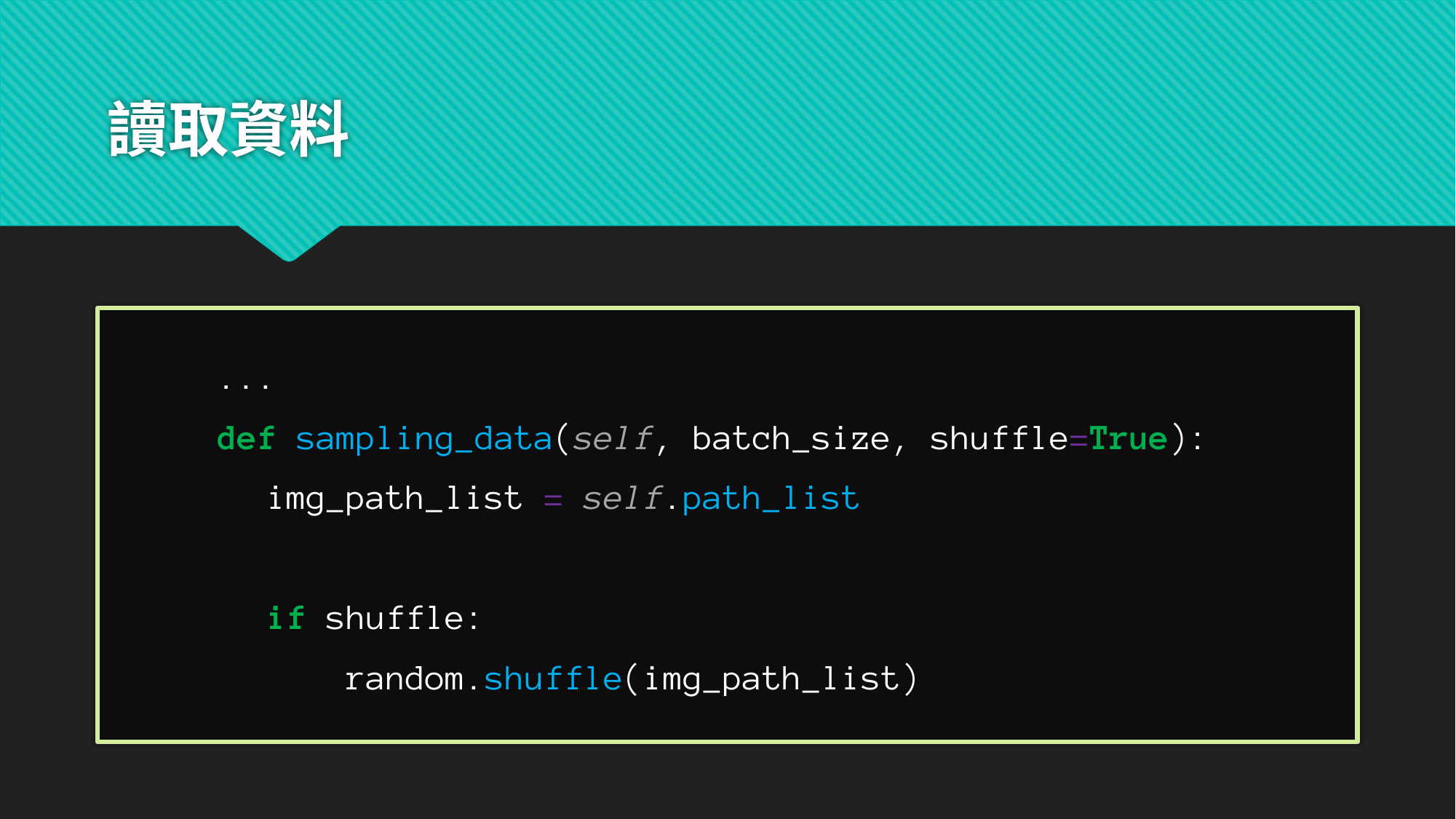

# 讀取資料
	...
	def sampling_data(self, batch_size, shuffle=True):
        img_path_list = self.path_list

        if shuffle:
            random.shuffle(img_path_list)